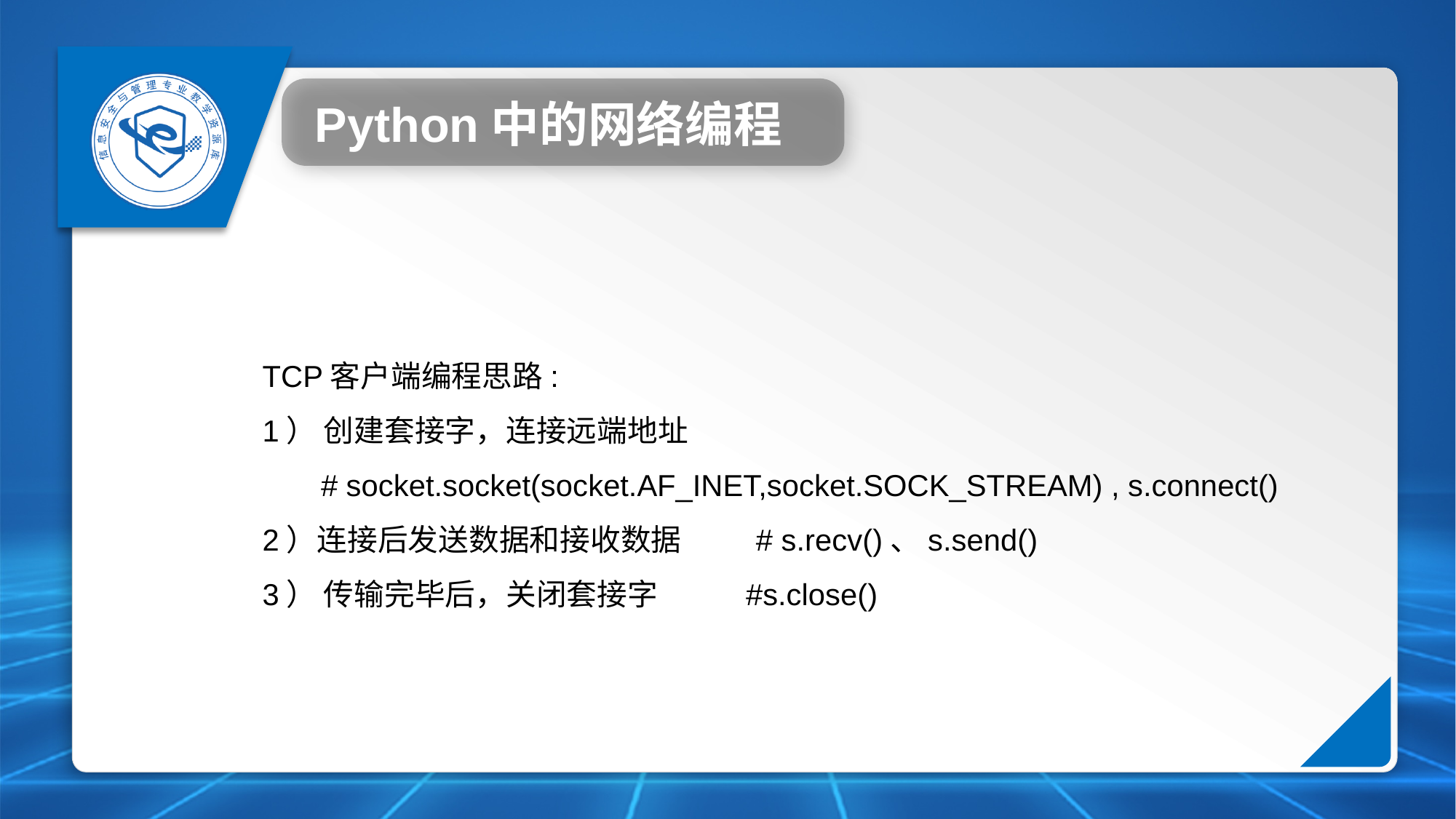

Python中的网络编程
TCP客户端编程思路:
1） 创建套接字，连接远端地址
       # socket.socket(socket.AF_INET,socket.SOCK_STREAM) , s.connect()
2）连接后发送数据和接收数据          # s.recv()、s.send()
3） 传输完毕后，关闭套接字            #s.close()